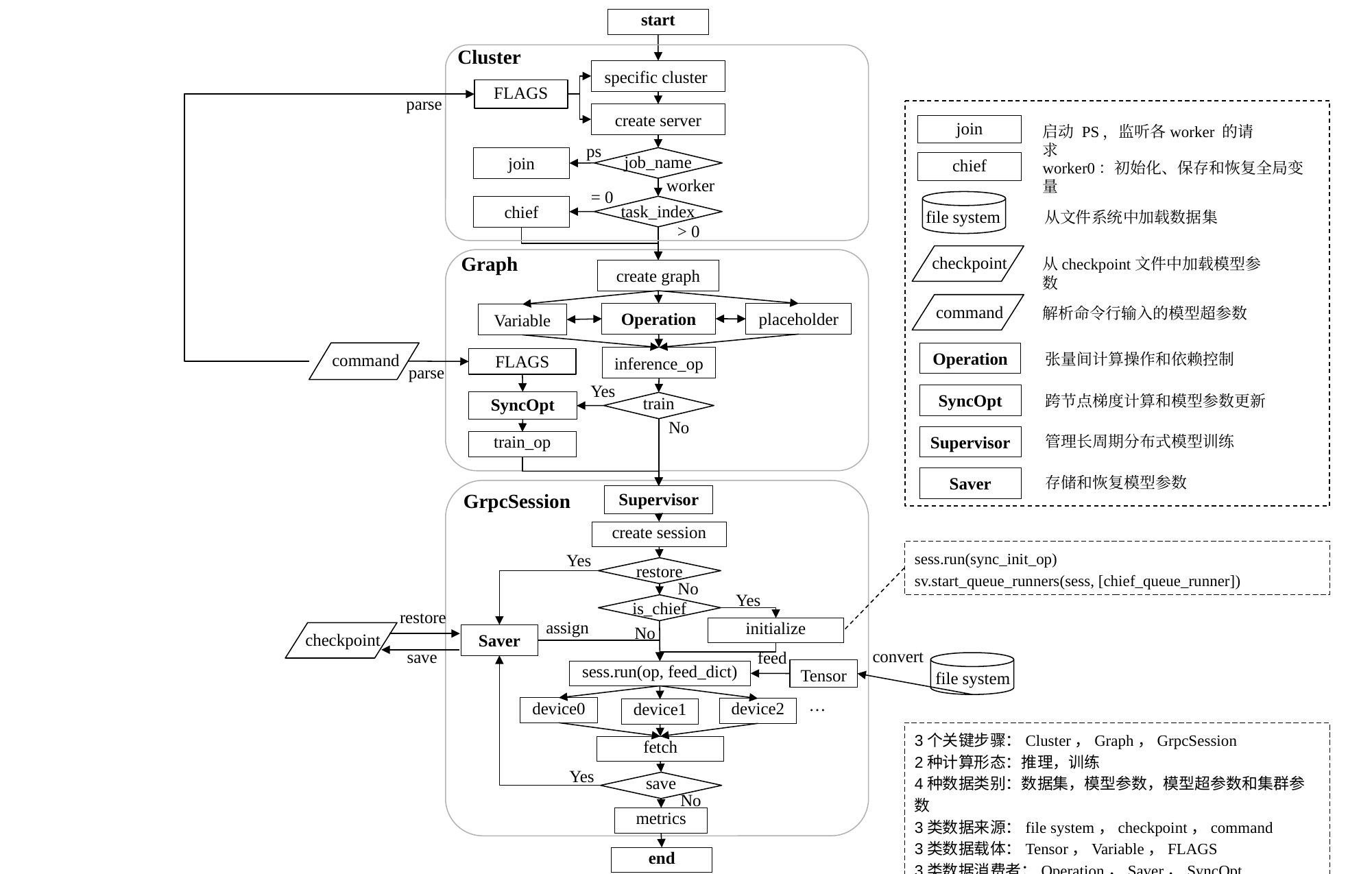

start
Cluster

specific cluster
FLAGS
parse

create server
join
启动 PS，监听各worker 的请求
ps
job_name
join

chief
worker0：初始化、保存和恢复全局变量
worker
= 0

task_index
chief

从文件系统中加载数据集
file system
> 0
Graph

checkpoint
从checkpoint文件中加载模型参数

create graph

command
解析命令行输入的模型超参数
Operation
placeholder
Variable

Operation
command
张量间计算操作和依赖控制
inference_op
FLAGS
parse
Yes
SyncOpt
跨节点梯度计算和模型参数更新
SyncOpt
train
No
Supervisor
管理长周期分布式模型训练
train_op
Saver
存储和恢复模型参数

GrpcSession
Supervisor
create session
sess.run(sync_init_op)
sv.start_queue_runners(sess, [chief_queue_runner])
Yes
restore

No
Yes
is_chief

restore
assign
No
initialize

checkpoint
Saver
convert
save
feed

Tensor
sess.run(op, feed_dict)
file system
…
device0
device2
device1
3个关键步骤：Cluster，Graph，GrpcSession
2种计算形态：推理，训练
4种数据类别：数据集，模型参数，模型超参数和集群参数
3类数据来源：file system，checkpoint，command
3类数据载体：Tensor，Variable，FLAGS
3类数据消费者：Operation，Saver，SyncOpt
fetch
Yes
save
No
metrics
end